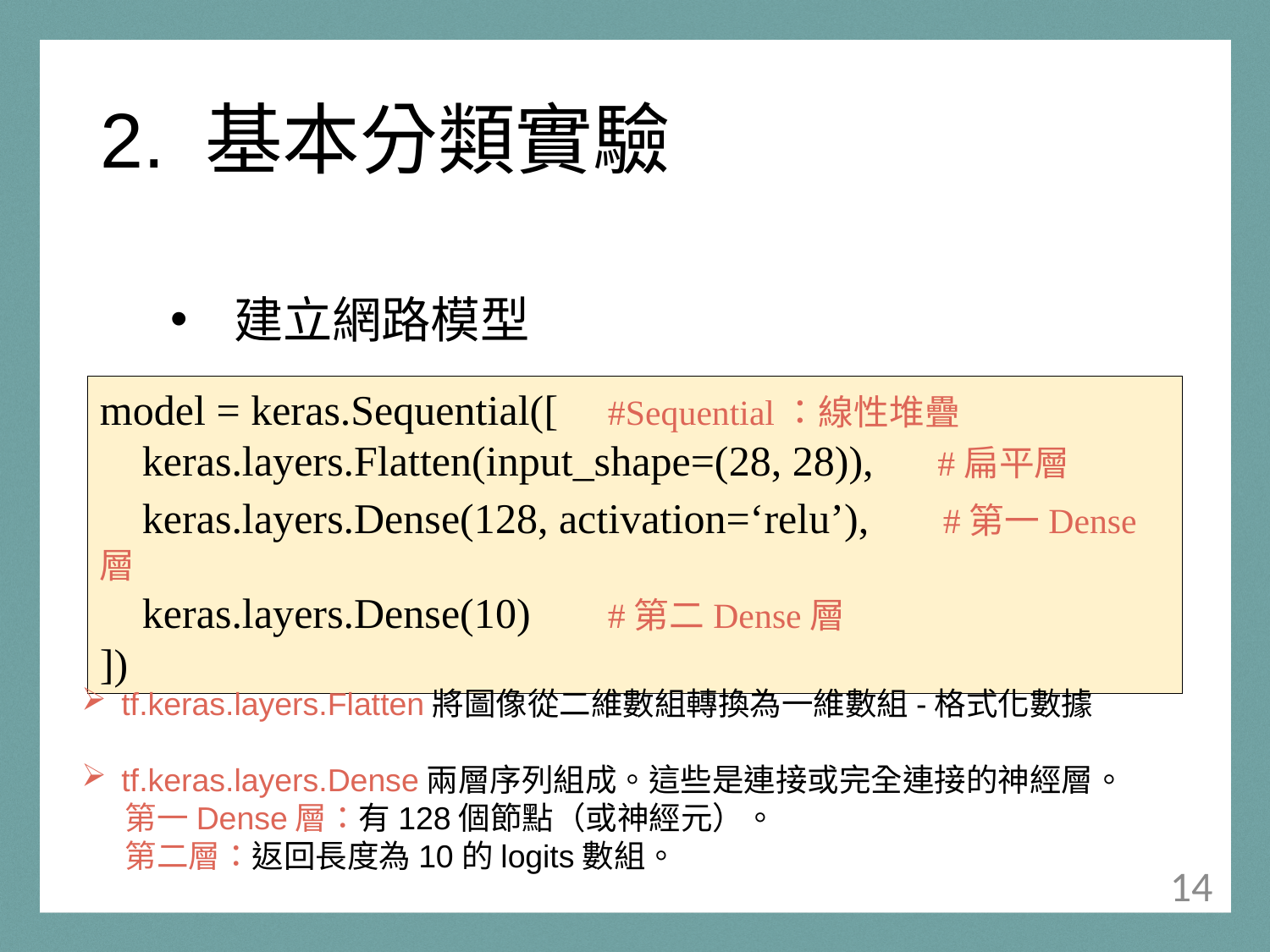

# 2. 基本分類實驗
建立網路模型
model = keras.Sequential([	#Sequential：線性堆疊
    keras.layers.Flatten(input_shape=(28, 28)),      #扁平層
    keras.layers.Dense(128, activation=‘relu’),      #第一Dense層
    keras.layers.Dense(10)	#第二Dense層
])
tf.keras.layers.Flatten將圖像從二維數組轉換為一維數組-格式化數據

tf.keras.layers.Dense兩層序列組成。這些是連接或完全連接的神經層。
     第一Dense層：有128個節點（或神經元）。
     第二層：返回長度為10的logits數組。
14